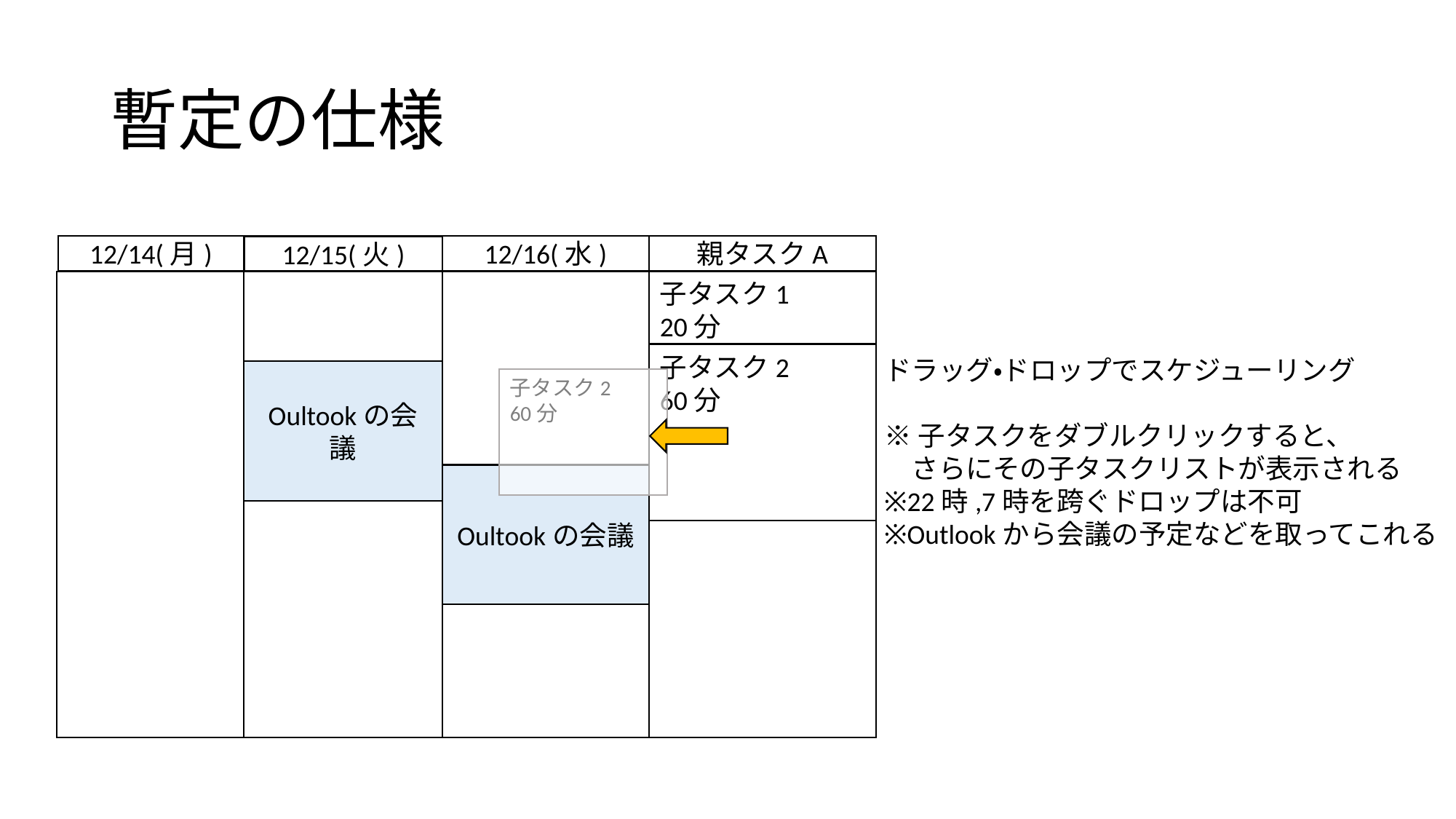

# 暫定の仕様

12/14(月)
12/16(水)
親タスクA
12/15(火)

子タスク1
20分
子タスク2
60分
ドラッグ・ドロップでスケジューリング

※子タスクをダブルクリックすると、
　さらにその子タスクリストが表示される
※22時,7時を跨ぐドロップは不可
※Outlookから会議の予定などを取ってこれる
Oultookの会議
子タスク2
60分

Oultookの会議